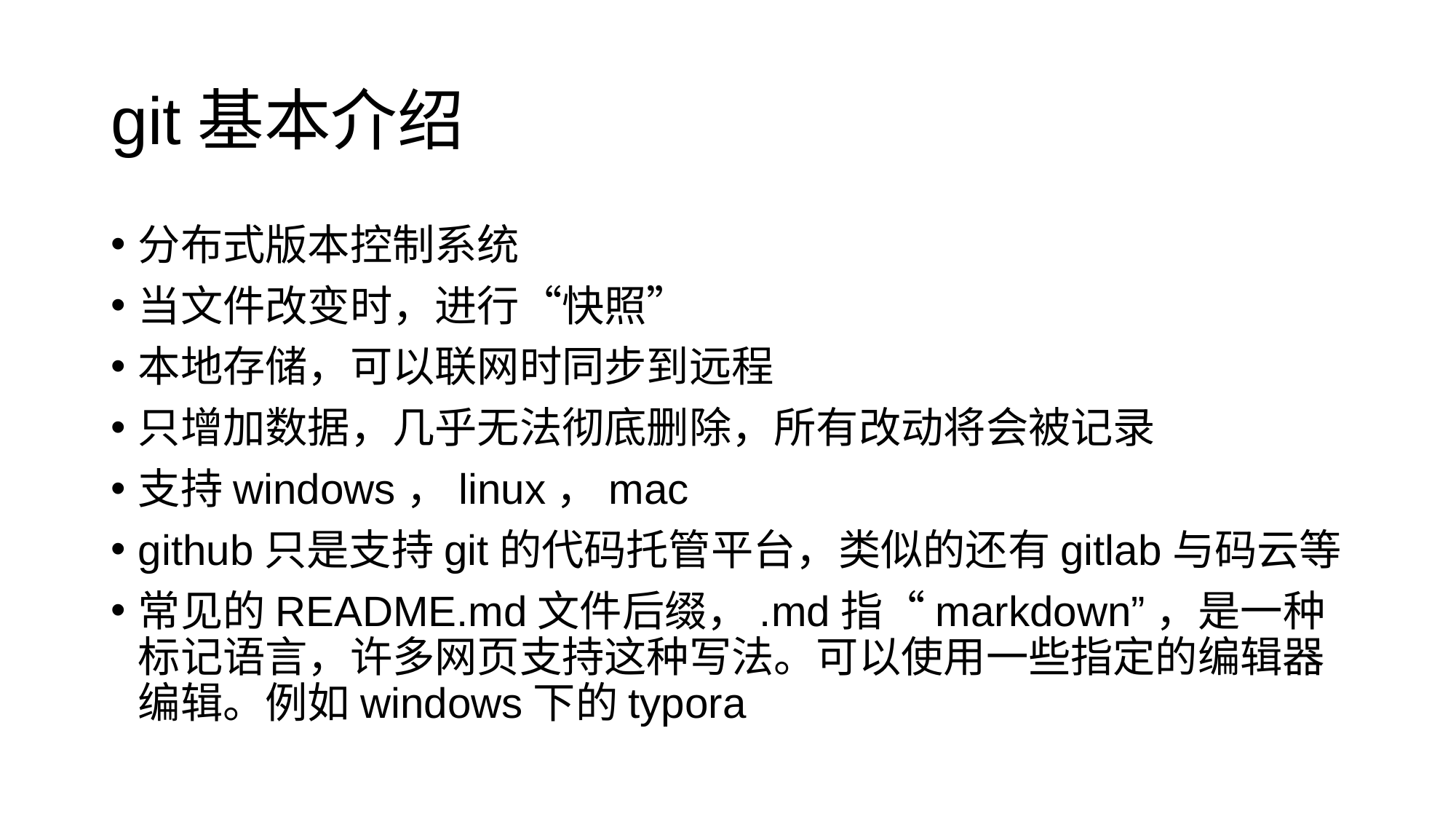

# git基本介绍
分布式版本控制系统
当文件改变时，进行“快照”
本地存储，可以联网时同步到远程
只增加数据，几乎无法彻底删除，所有改动将会被记录
支持windows，linux，mac
github只是支持git的代码托管平台，类似的还有gitlab与码云等
常见的README.md文件后缀，.md指“markdown”，是一种标记语言，许多网页支持这种写法。可以使用一些指定的编辑器编辑。例如windows下的typora